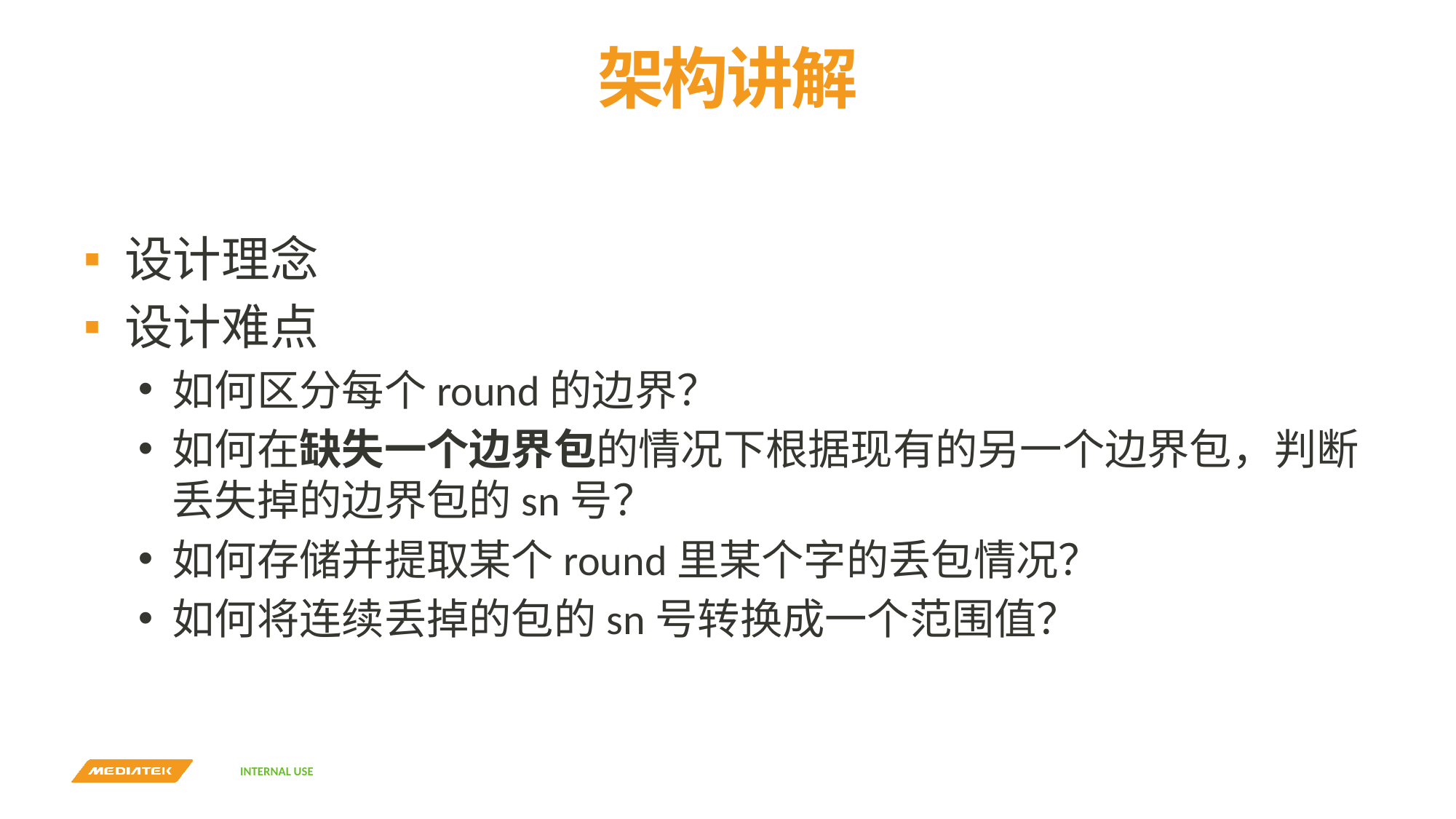

# 架构讲解
设计理念
设计难点
如何区分每个round的边界？
如何在缺失一个边界包的情况下根据现有的另一个边界包，判断丢失掉的边界包的sn号？
如何存储并提取某个round里某个字的丢包情况？
如何将连续丢掉的包的sn号转换成一个范围值？